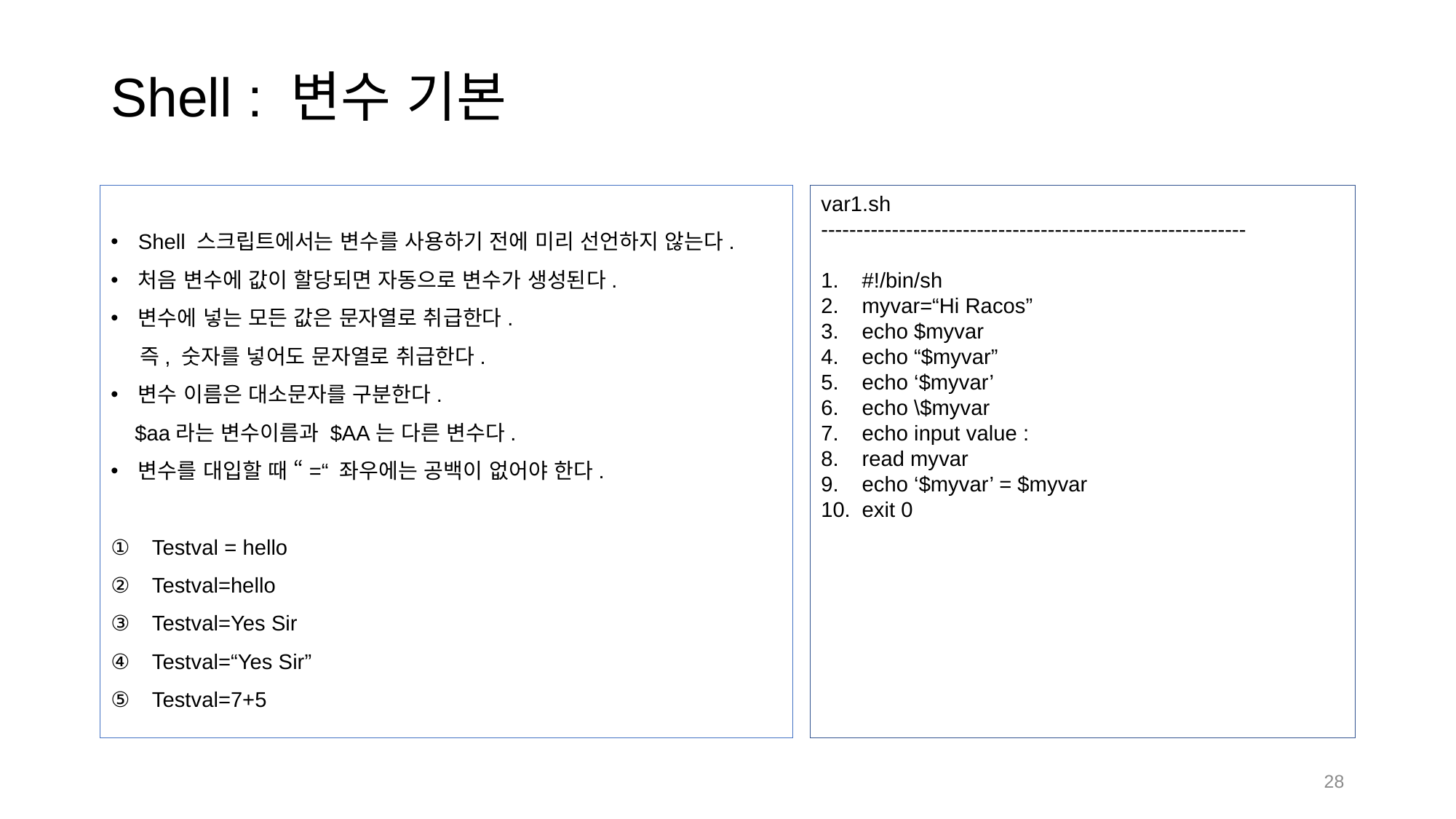

# Shell : 변수 기본

Shell 스크립트에서는 변수를 사용하기 전에 미리 선언하지 않는다.
처음 변수에 값이 할당되면 자동으로 변수가 생성된다.
변수에 넣는 모든 값은 문자열로 취급한다.
    즉, 숫자를 넣어도 문자열로 취급한다.
변수 이름은 대소문자를 구분한다.
    $aa라는 변수이름과 $AA는 다른 변수다.
변수를 대입할 때 “=“ 좌우에는 공백이 없어야 한다.

Testval = hello
Testval=hello
Testval=Yes Sir
Testval=“Yes Sir”
Testval=7+5

var1.sh
------------------------------------------------------------

#!/bin/sh
myvar=“Hi Racos”
echo $myvar
echo “$myvar”
echo ‘$myvar’
echo \$myvar
echo input value :
read myvar
echo ‘$myvar’ = $myvar
exit 0
28